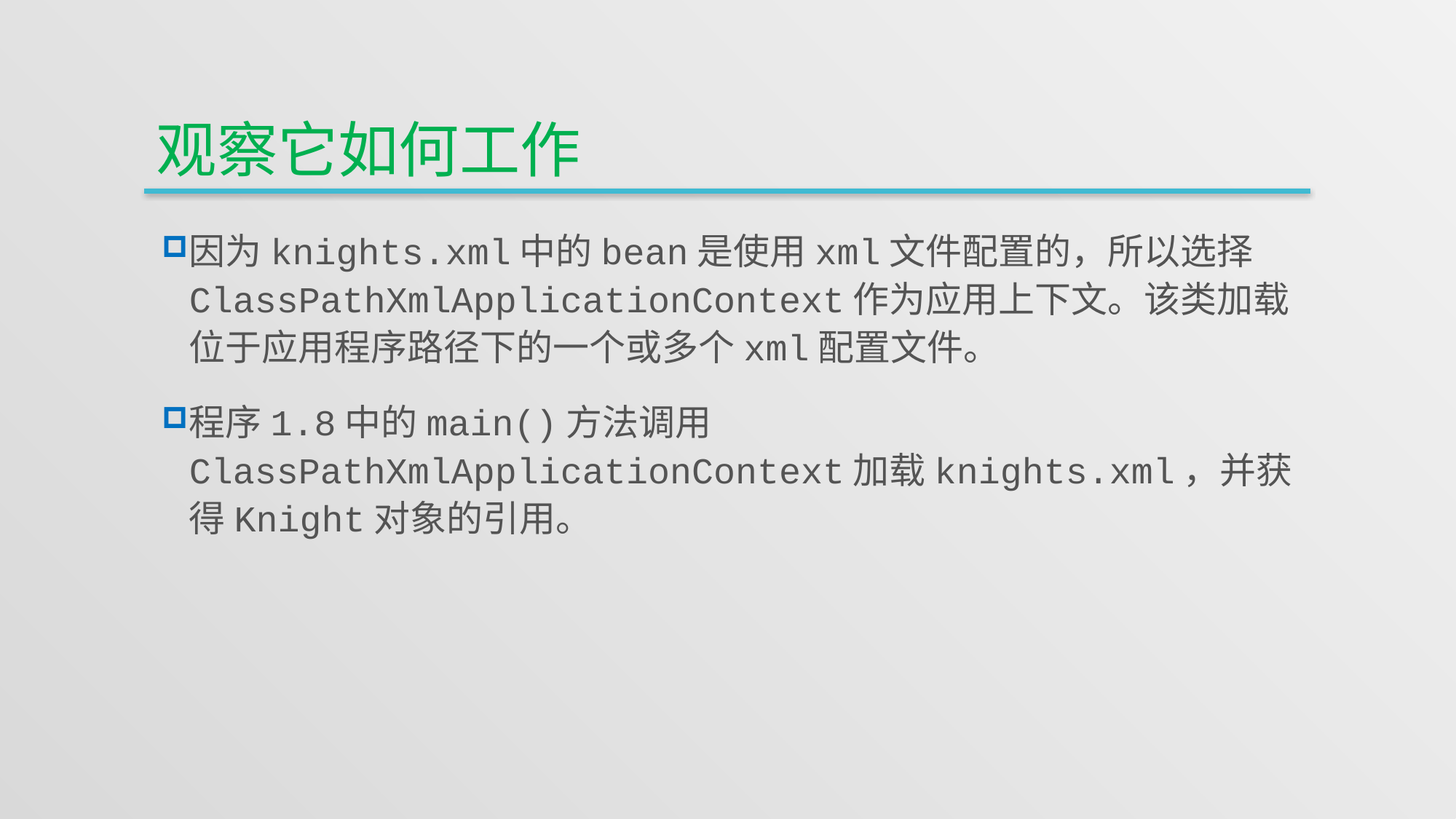

# 观察它如何工作
因为knights.xml中的bean是使用xml文件配置的，所以选择ClassPathXmlApplicationContext作为应用上下文。该类加载位于应用程序路径下的一个或多个xml配置文件。
程序1.8中的main()方法调用ClassPathXmlApplicationContext加载knights.xml，并获得Knight对象的引用。